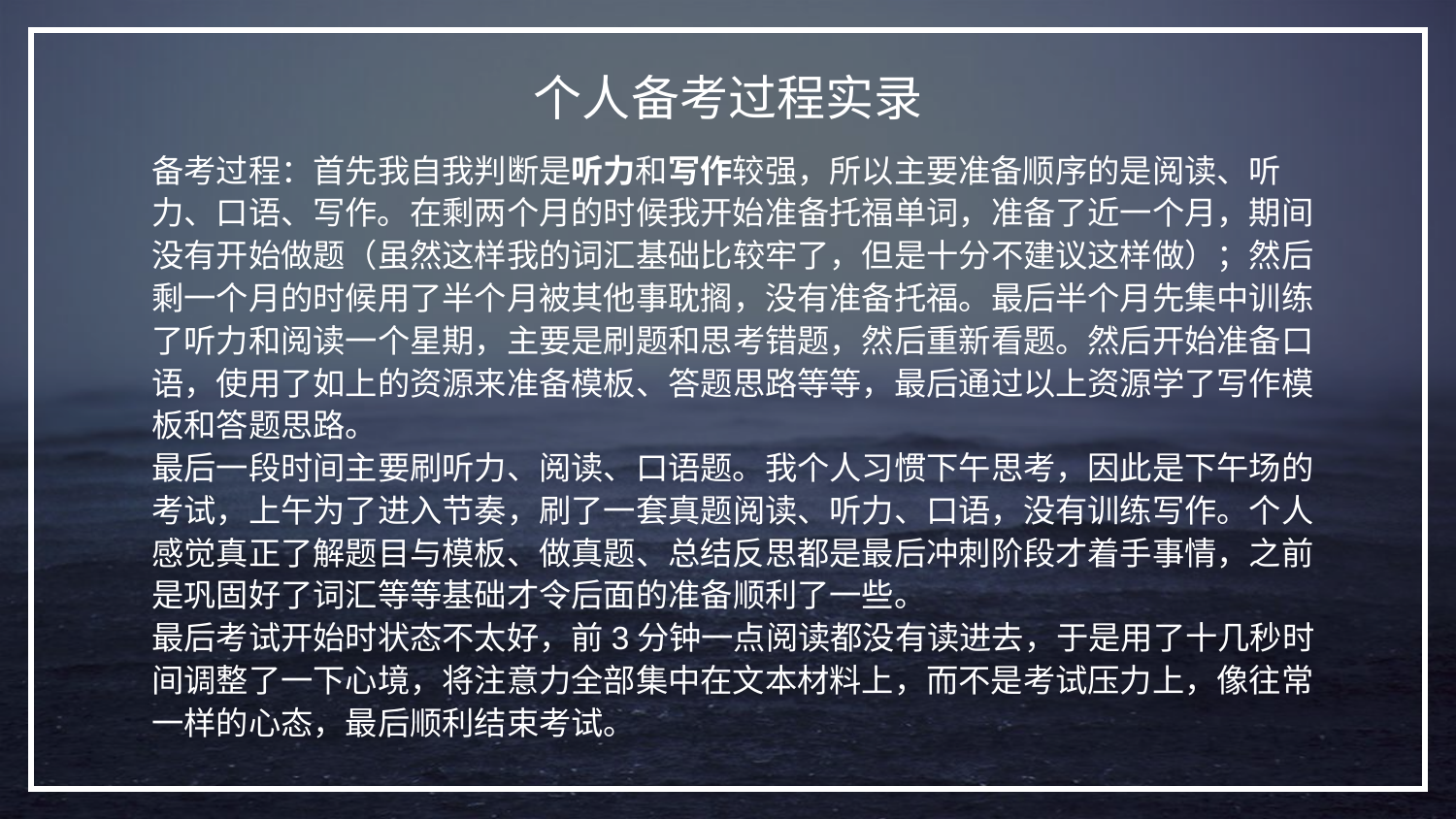

# 个人备考过程实录
备考过程：首先我自我判断是听力和写作较强，所以主要准备顺序的是阅读、听力、口语、写作。在剩两个月的时候我开始准备托福单词，准备了近一个月，期间没有开始做题（虽然这样我的词汇基础比较牢了，但是十分不建议这样做）；然后剩一个月的时候用了半个月被其他事耽搁，没有准备托福。最后半个月先集中训练了听力和阅读一个星期，主要是刷题和思考错题，然后重新看题。然后开始准备口语，使用了如上的资源来准备模板、答题思路等等，最后通过以上资源学了写作模板和答题思路。
最后一段时间主要刷听力、阅读、口语题。我个人习惯下午思考，因此是下午场的考试，上午为了进入节奏，刷了一套真题阅读、听力、口语，没有训练写作。个人感觉真正了解题目与模板、做真题、总结反思都是最后冲刺阶段才着手事情，之前是巩固好了词汇等等基础才令后面的准备顺利了一些。
最后考试开始时状态不太好，前3分钟一点阅读都没有读进去，于是用了十几秒时间调整了一下心境，将注意力全部集中在文本材料上，而不是考试压力上，像往常一样的心态，最后顺利结束考试。